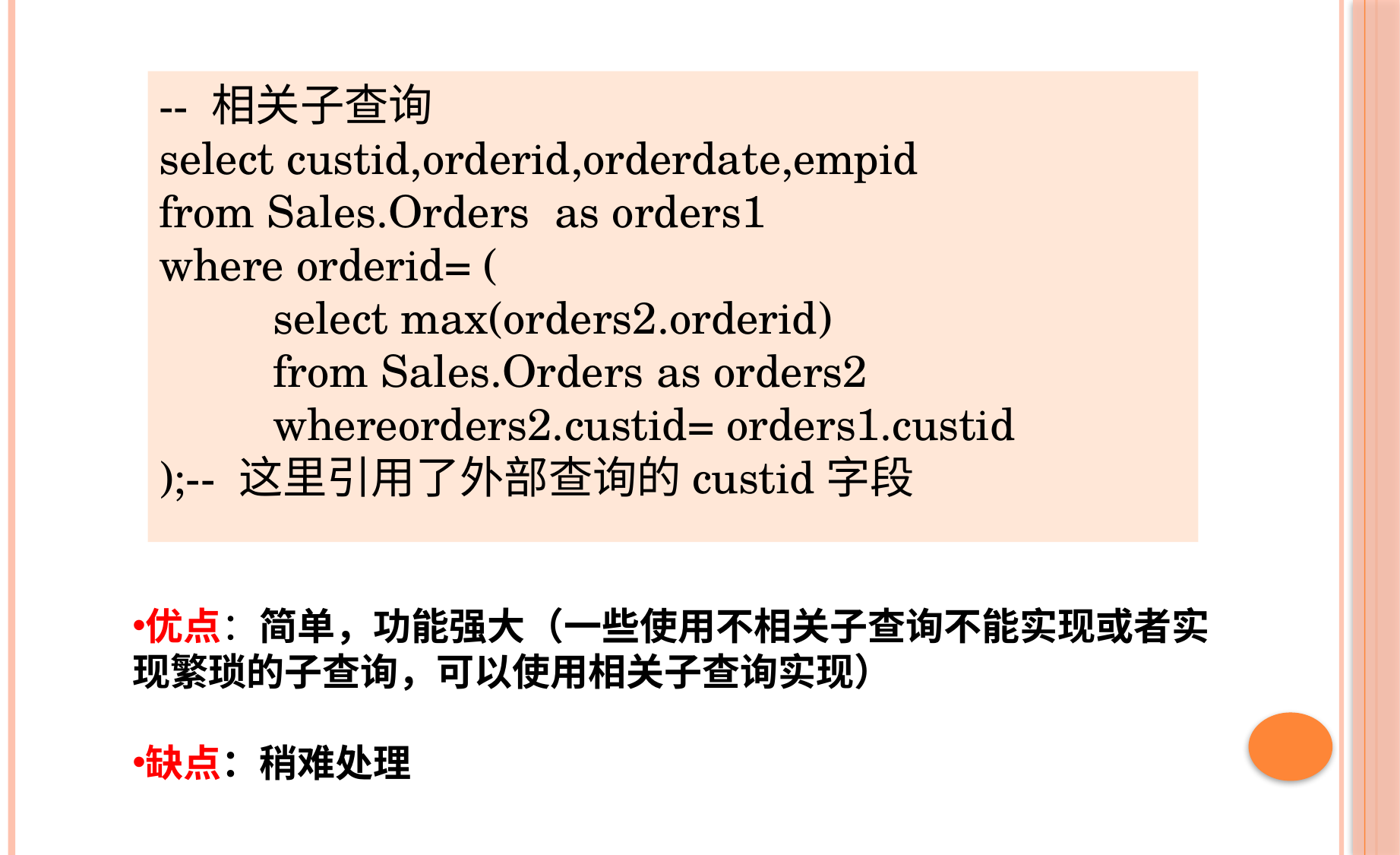

-- 相关子查询
select custid,orderid,orderdate,empid
from Sales.Orders  as orders1
where orderid= (
	select max(orders2.orderid)
	from Sales.Orders as orders2
	whereorders2.custid= orders1.custid
);-- 这里引用了外部查询的custid字段

优点：简单，功能强大（一些使用不相关子查询不能实现或者实现繁琐的子查询，可以使用相关子查询实现）

缺点：稍难处理